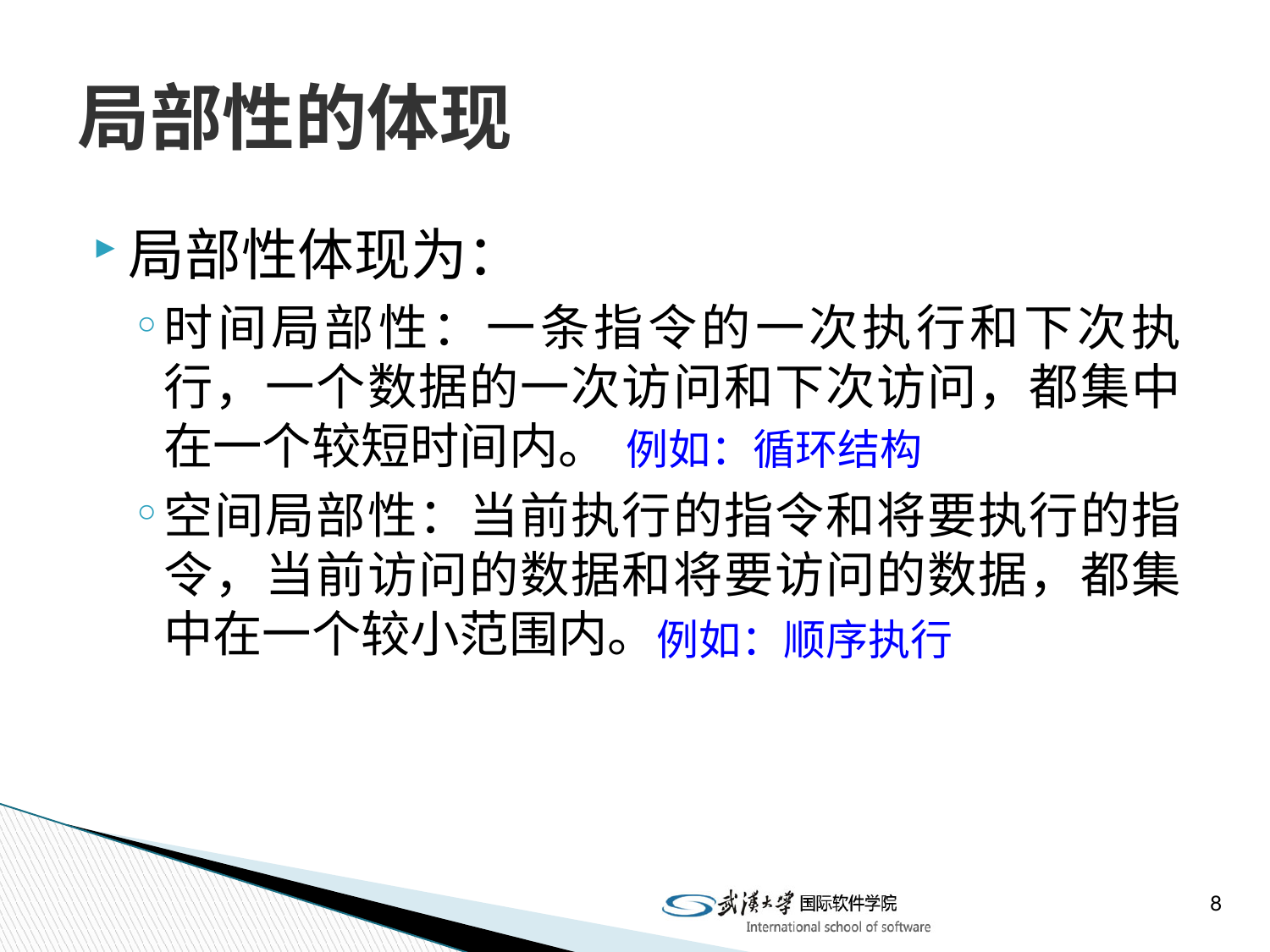

# 局部性的体现
局部性体现为：
时间局部性：一条指令的一次执行和下次执行，一个数据的一次访问和下次访问，都集中在一个较短时间内。
空间局部性：当前执行的指令和将要执行的指令，当前访问的数据和将要访问的数据，都集中在一个较小范围内。
例如：循环结构
例如：顺序执行